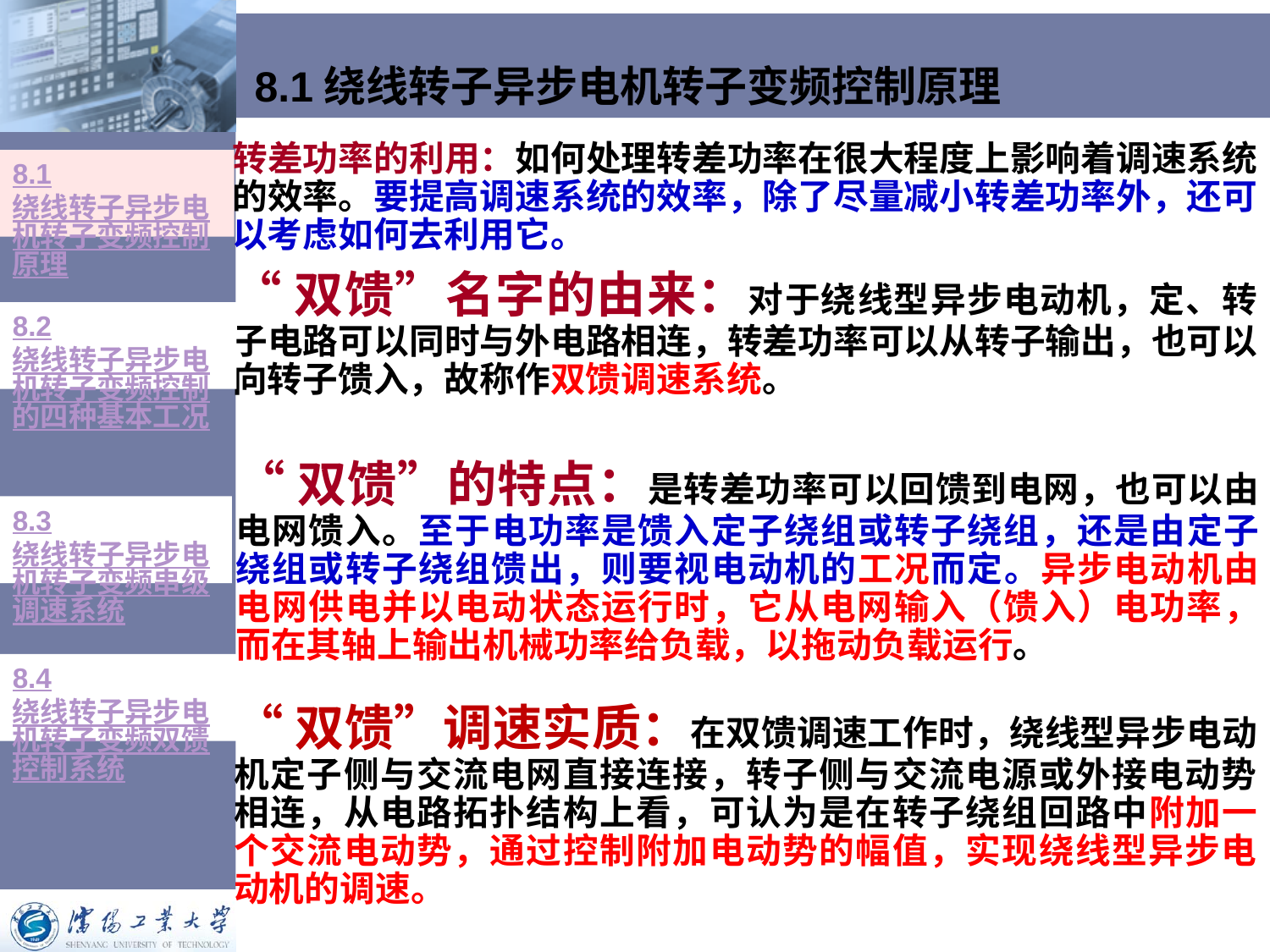

# 8.1绕线转子异步电机转子变频控制原理
转差功率的利用：如何处理转差功率在很大程度上影响着调速系统的效率。要提高调速系统的效率，除了尽量减小转差功率外，还可以考虑如何去利用它。

“双馈”名字的由来：对于绕线型异步电动机，定、转子电路可以同时与外电路相连，转差功率可以从转子输出，也可以向转子馈入，故称作双馈调速系统。
8.1绕线转子异步电机转子变频控制原理
8.2绕线转子异步电机转子变频控制的四种基本工况
“双馈”的特点：是转差功率可以回馈到电网，也可以由电网馈入。至于电功率是馈入定子绕组或转子绕组，还是由定子绕组或转子绕组馈出，则要视电动机的工况而定。异步电动机由电网供电并以电动状态运行时，它从电网输入（馈入）电功率，而在其轴上输出机械功率给负载，以拖动负载运行。
8.3绕线转子异步电机转子变频串级调速系统
8.4绕线转子异步电机转子变频双馈控制系统
“双馈”调速实质：在双馈调速工作时，绕线型异步电动机定子侧与交流电网直接连接，转子侧与交流电源或外接电动势相连，从电路拓扑结构上看，可认为是在转子绕组回路中附加一个交流电动势，通过控制附加电动势的幅值，实现绕线型异步电动机的调速。